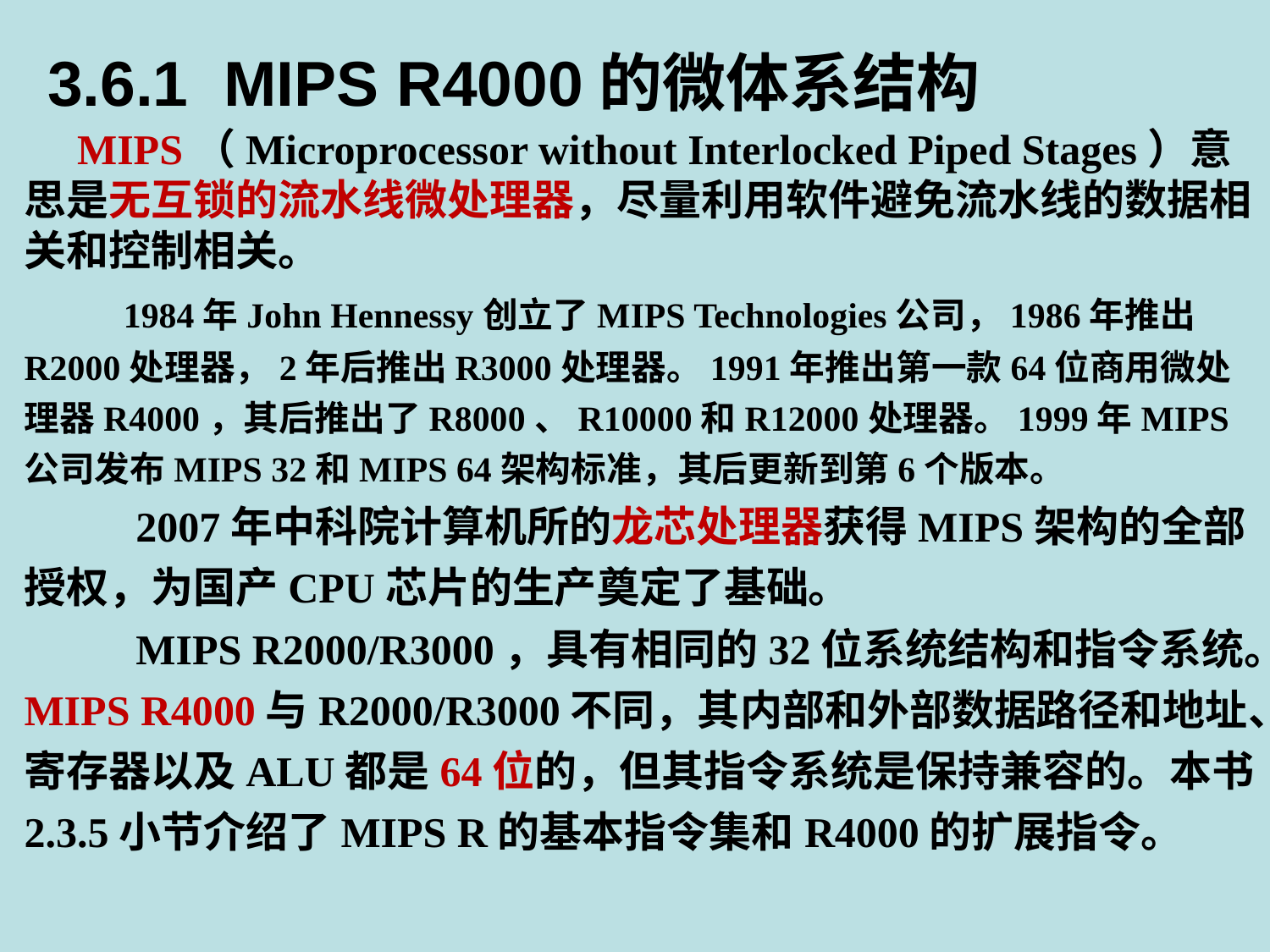

3.6.1  MIPS R4000的微体系结构
     MIPS（Microprocessor without Interlocked Piped Stages）意思是无互锁的流水线微处理器，尽量利用软件避免流水线的数据相关和控制相关。      1984年John Hennessy创立了MIPS Technologies公司，1986年推出R2000处理器，2年后推出R3000处理器。1991年推出第一款64位商用微处理器R4000，其后推出了R8000、R10000和R12000处理器。1999年MIPS公司发布MIPS 32和MIPS 64架构标准，其后更新到第6个版本。
       2007年中科院计算机所的龙芯处理器获得MIPS架构的全部授权，为国产CPU芯片的生产奠定了基础。       MIPS R2000/R3000，具有相同的32位系统结构和指令系统。MIPS R4000与R2000/R3000不同，其内部和外部数据路径和地址、寄存器以及ALU都是64位的，但其指令系统是保持兼容的。本书2.3.5小节介绍了MIPS R的基本指令集和R4000的扩展指令。